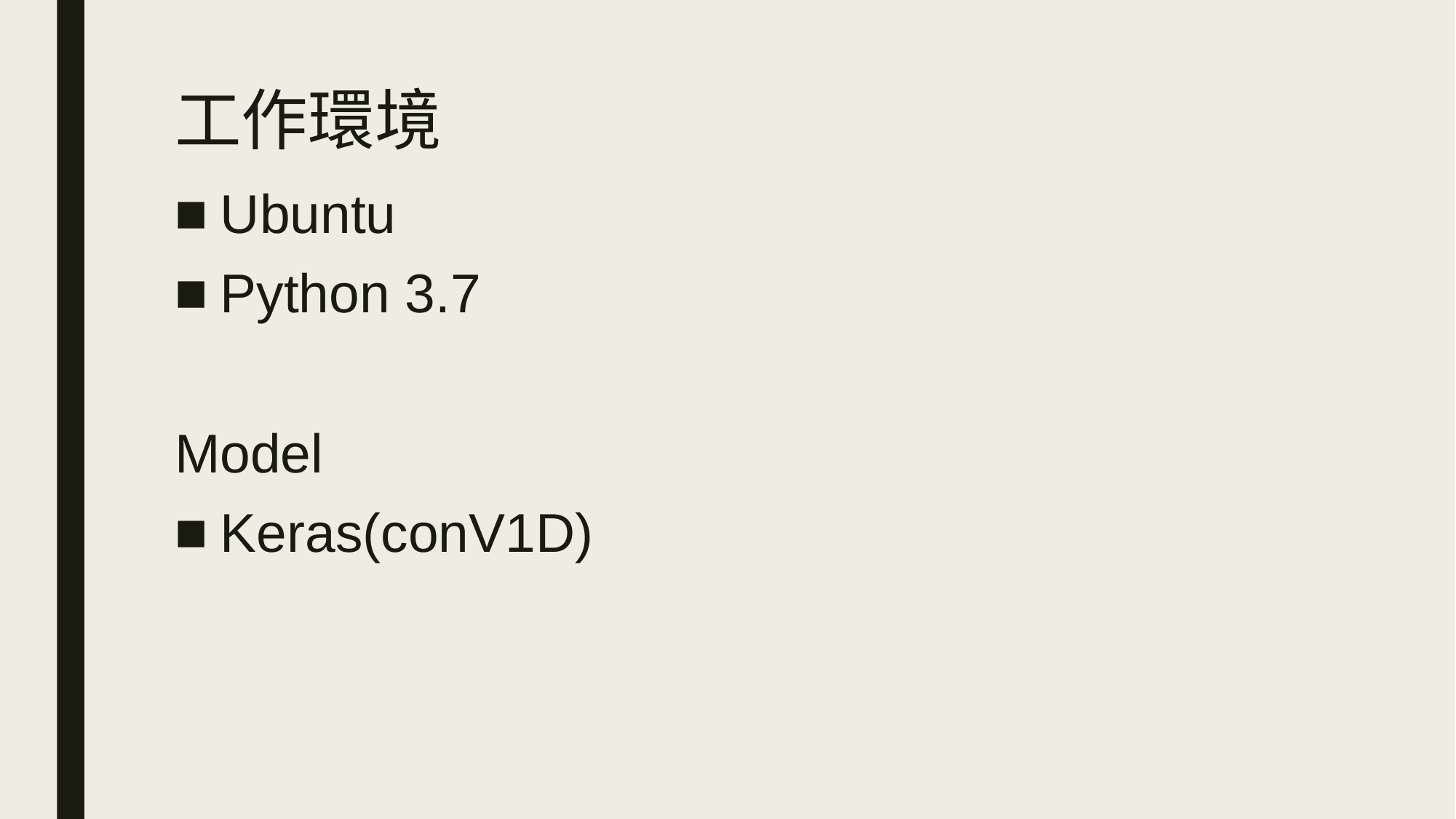

# 工作環境
Ubuntu
Python 3.7

Model
Keras(conV1D)